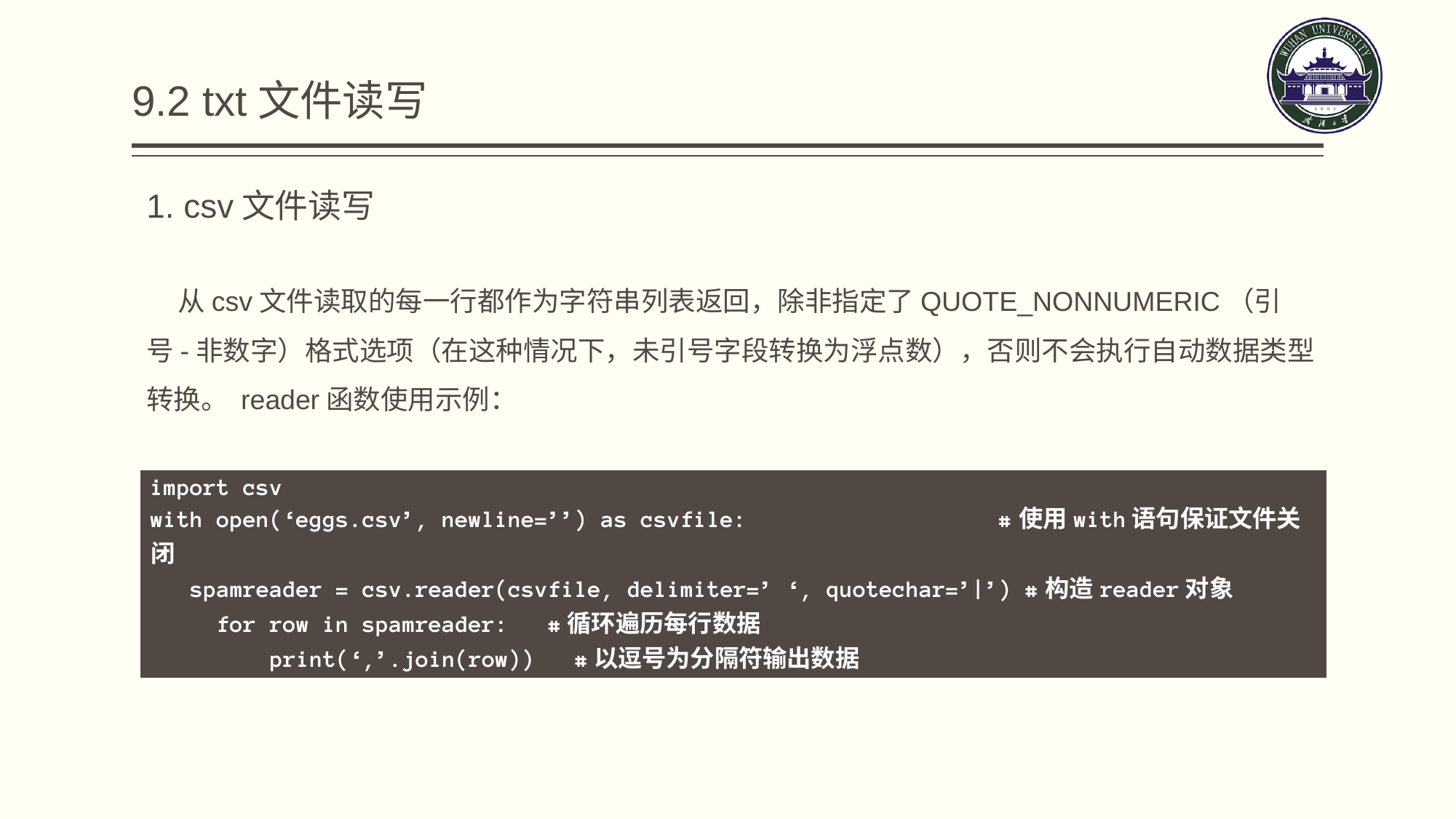

9.2 txt文件读写
1. csv文件读写
    从csv文件读取的每一行都作为字符串列表返回，除非指定了QUOTE_NONNUMERIC（引号-非数字）格式选项（在这种情况下，未引号字段转换为浮点数），否则不会执行自动数据类型转换。 reader函数使用示例：
| import csv with open(‘eggs.csv’, newline=’’) as csvfile: #使用with语句保证文件关闭 spamreader = csv.reader(csvfile, delimiter=’ ‘, quotechar=’|’) #构造reader对象 for row in spamreader: #循环遍历每行数据 print(‘,’.join(row)) #以逗号为分隔符输出数据 |
| --- |